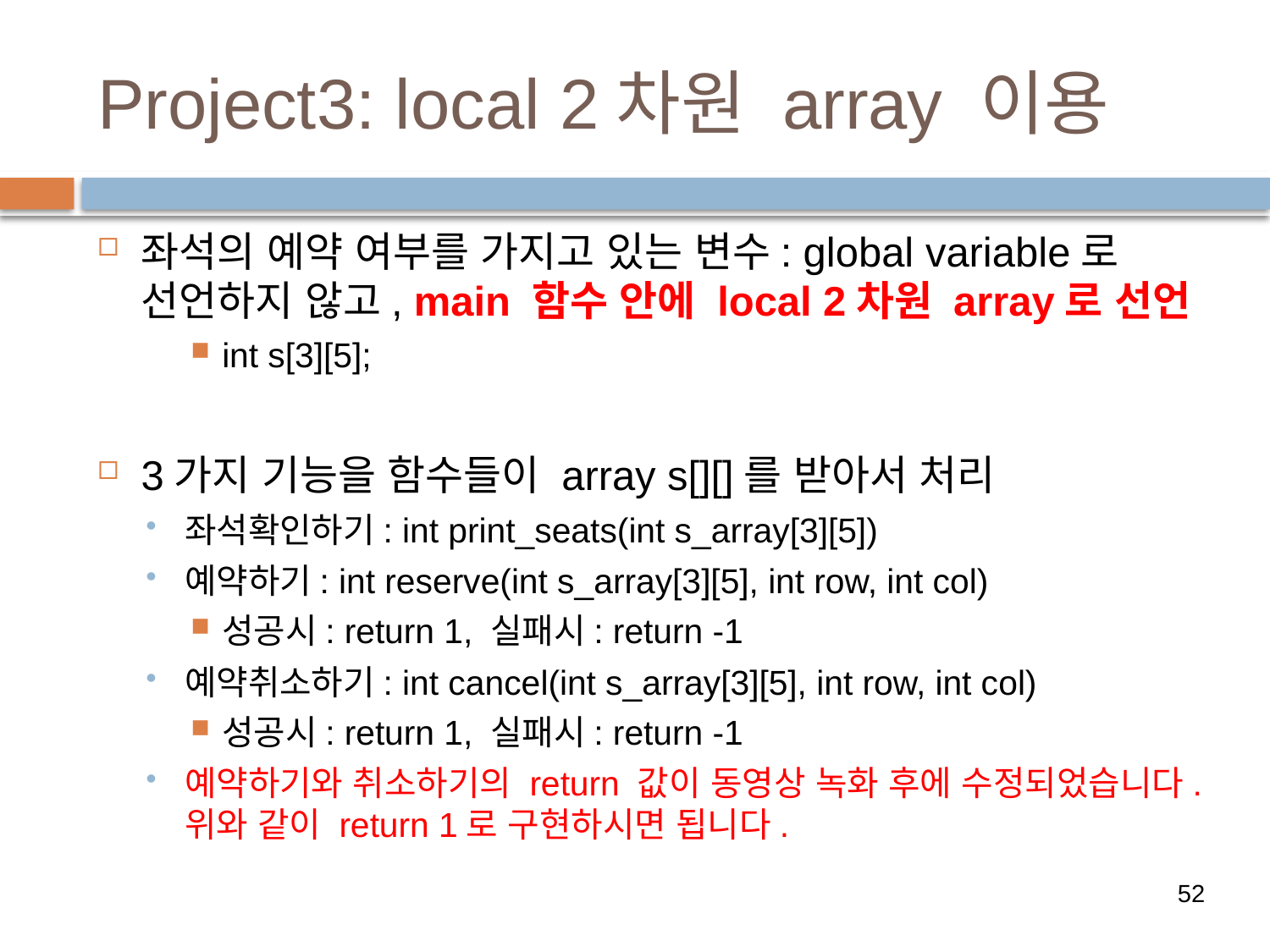

# Project3: local 2차원 array 이용
좌석의 예약 여부를 가지고 있는 변수: global variable로 선언하지 않고, main 함수 안에 local 2차원 array로 선언
int s[3][5];

3가지 기능을 함수들이 array s[][]를 받아서 처리
좌석확인하기: int print_seats(int s_array[3][5])
예약하기: int reserve(int s_array[3][5], int row, int col)
성공시: return 1, 실패시: return -1
예약취소하기: int cancel(int s_array[3][5], int row, int col)
성공시: return 1, 실패시: return -1
예약하기와 취소하기의 return 값이 동영상 녹화 후에 수정되었습니다. 위와 같이 return 1로 구현하시면 됩니다.

52